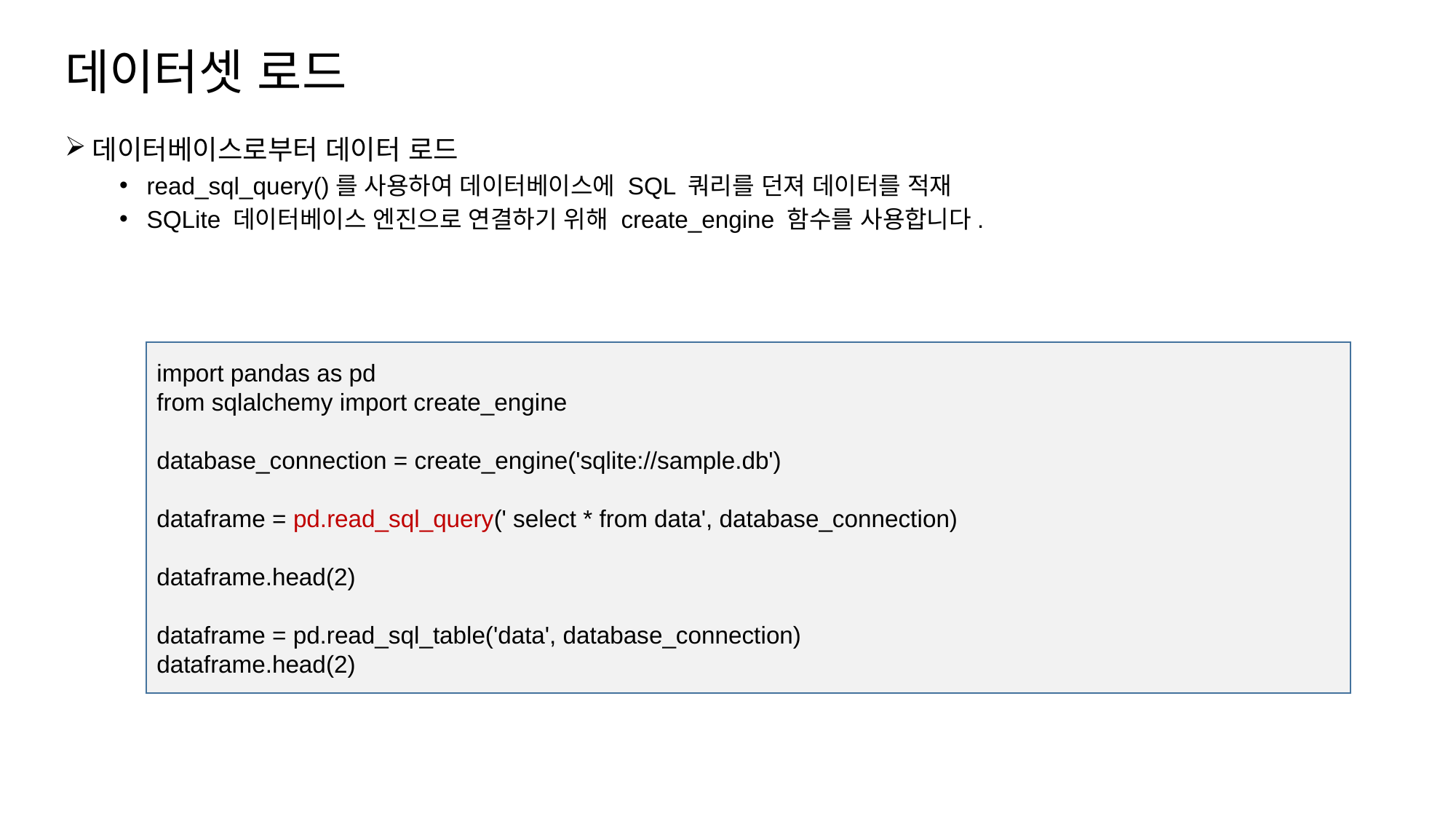

# 데이터셋 로드
데이터베이스로부터 데이터 로드
read_sql_query()를 사용하여 데이터베이스에 SQL 쿼리를 던져 데이터를 적재
SQLite 데이터베이스 엔진으로 연결하기 위해 create_engine 함수를 사용합니다.
import pandas as pd
from sqlalchemy import create_engine

database_connection = create_engine('sqlite://sample.db')

dataframe = pd.read_sql_query(' select * from data', database_connection)

dataframe.head(2)

dataframe = pd.read_sql_table('data', database_connection)
dataframe.head(2)